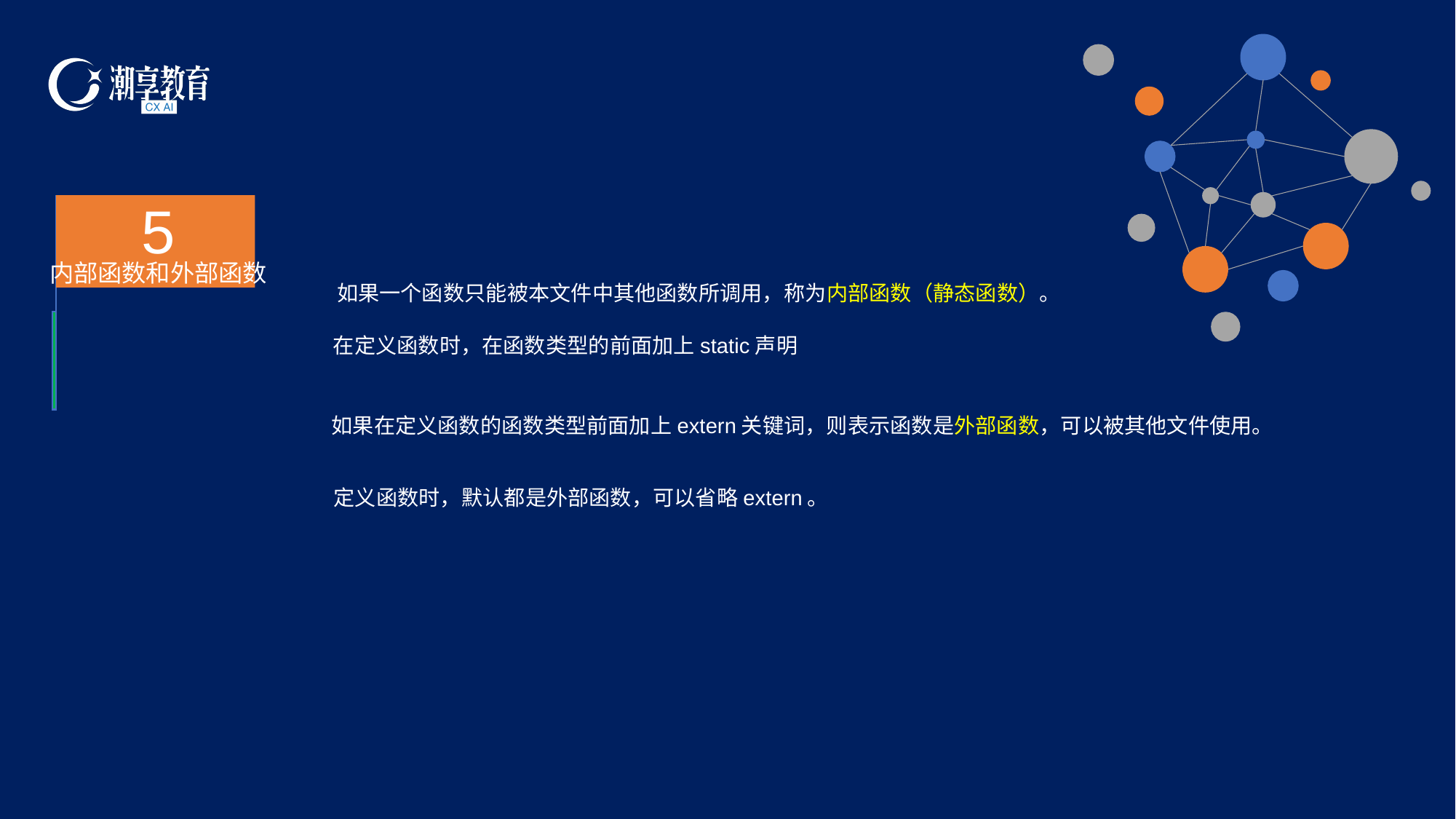

5

内部函数和外部函数

如果一个函数只能被本文件中其他函数所调用，称为内部函数（静态函数）。
在定义函数时，在函数类型的前面加上static声明
如果在定义函数的函数类型前面加上extern关键词，则表示函数是外部函数，可以被其他文件使用。
定义函数时，默认都是外部函数，可以省略extern。